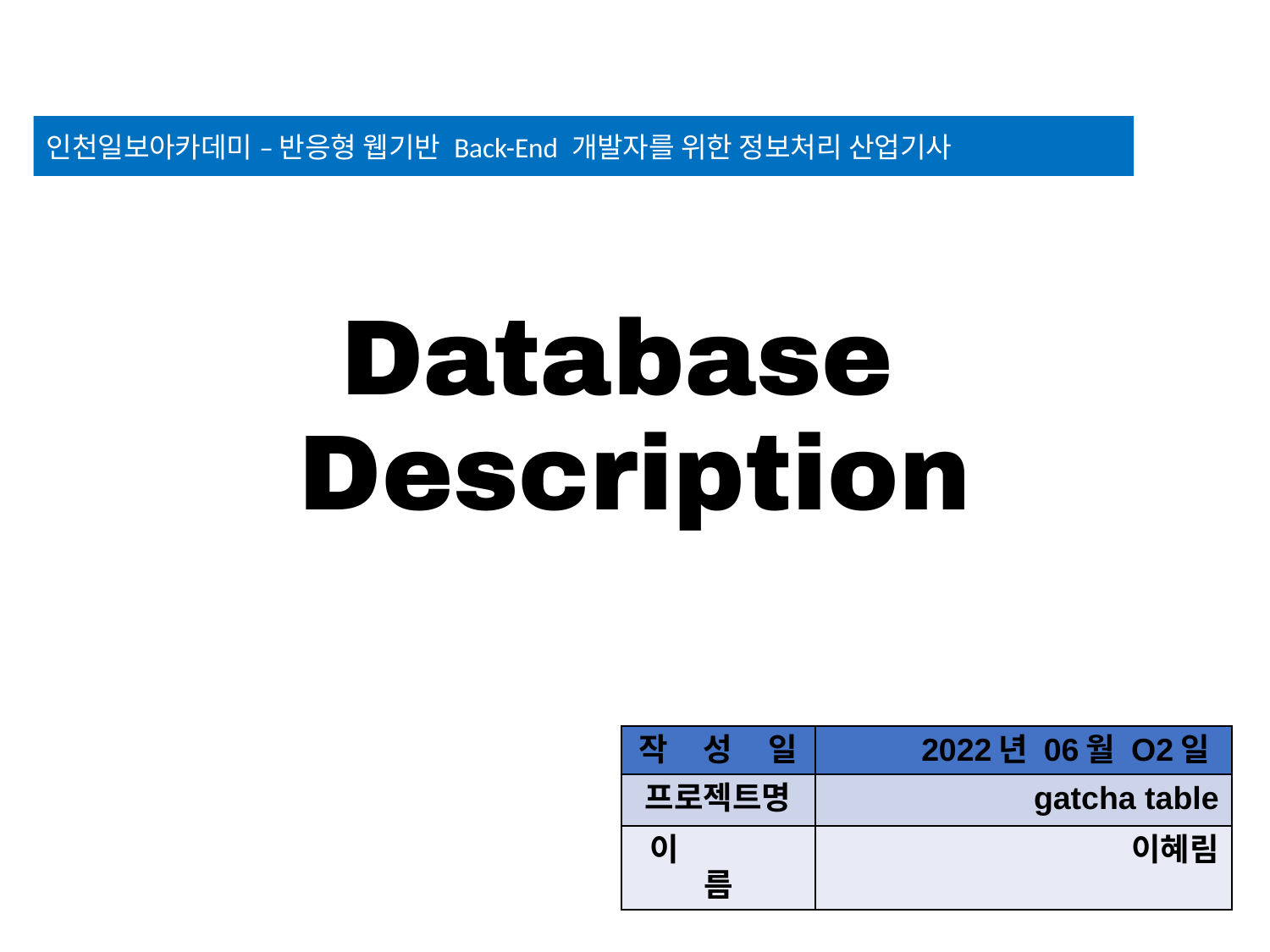

# Database  Description
| 작 성 일 | 2022년 06월 O2일 |
| --- | --- |
| 프로젝트명 | gatcha table |
| 이 름 | 이혜림 |